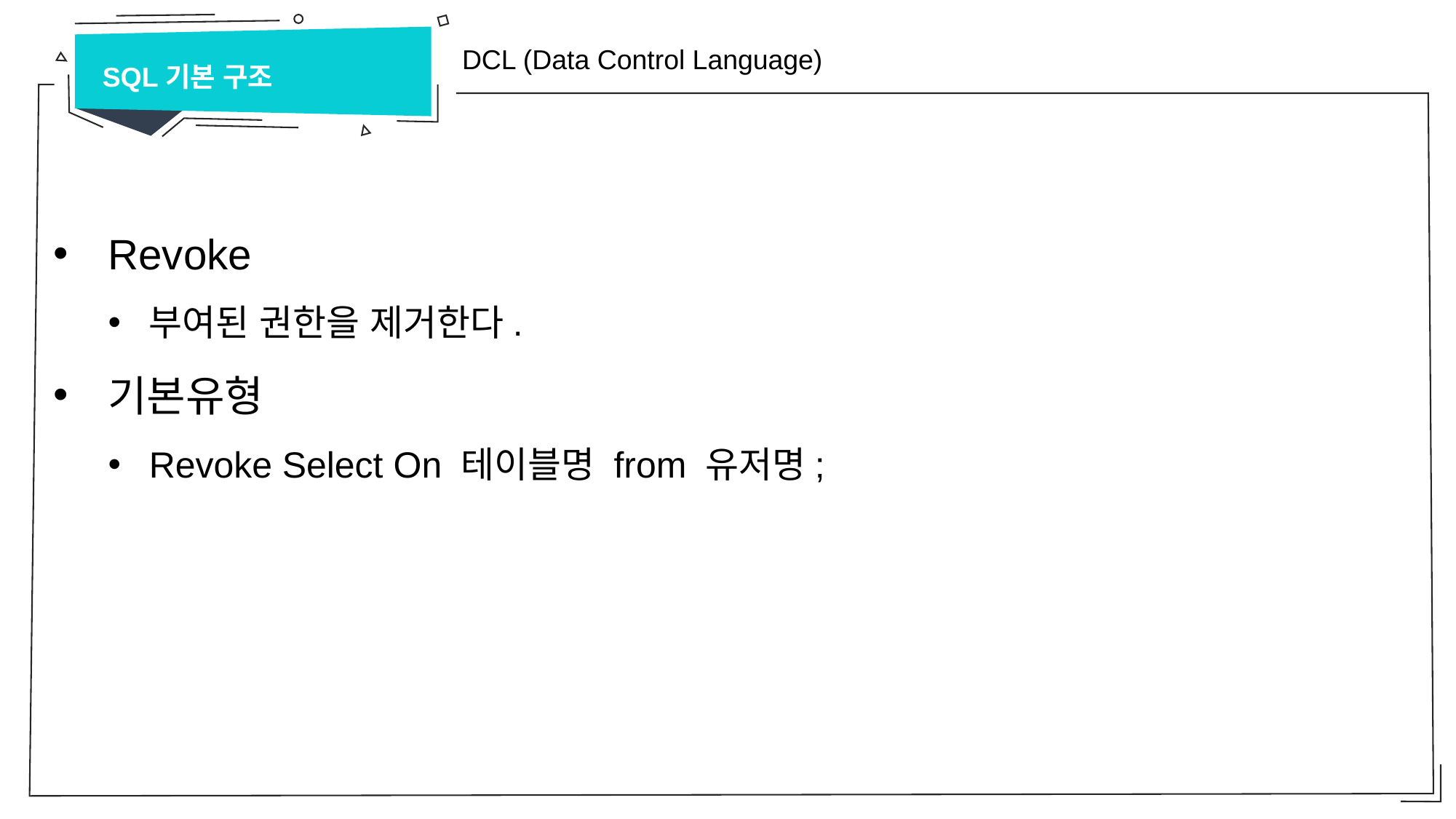

DCL (Data Control Language)
SQL기본 구조
Revoke
부여된 권한을 제거한다.
기본유형
Revoke Select On 테이블명 from 유저명;